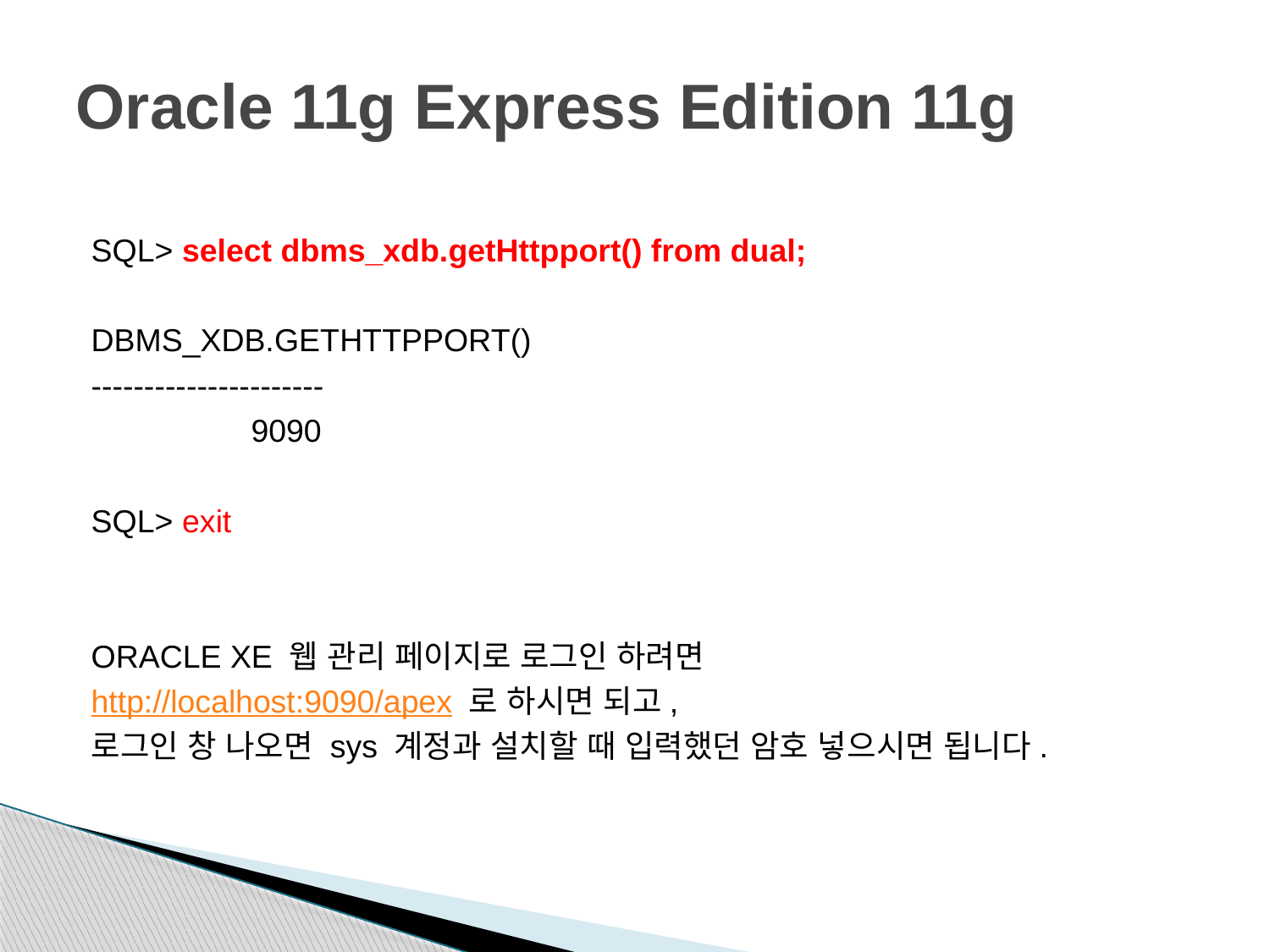

# Oracle 11g Express Edition 11g

SQL> select dbms_xdb.getHttpport() from dual;

DBMS_XDB.GETHTTPPORT()
----------------------
                  9090

SQL> exit

ORACLE XE 웹 관리 페이지로 로그인 하려면
http://localhost:9090/apex 로 하시면 되고,
로그인 창 나오면 sys 계정과 설치할 때 입력했던 암호 넣으시면 됩니다.